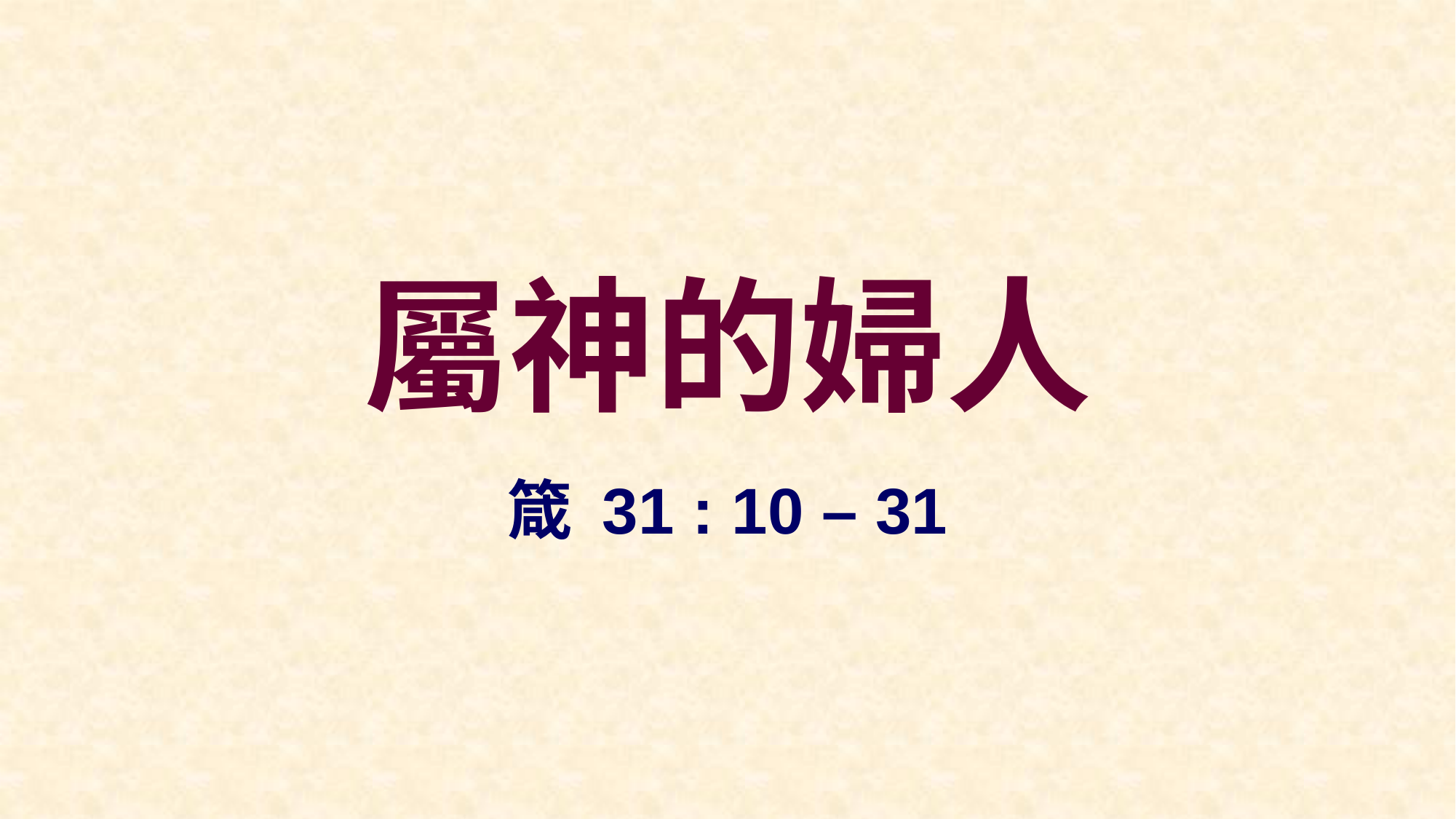

# 屬神的婦人
箴 31 : 10 – 31